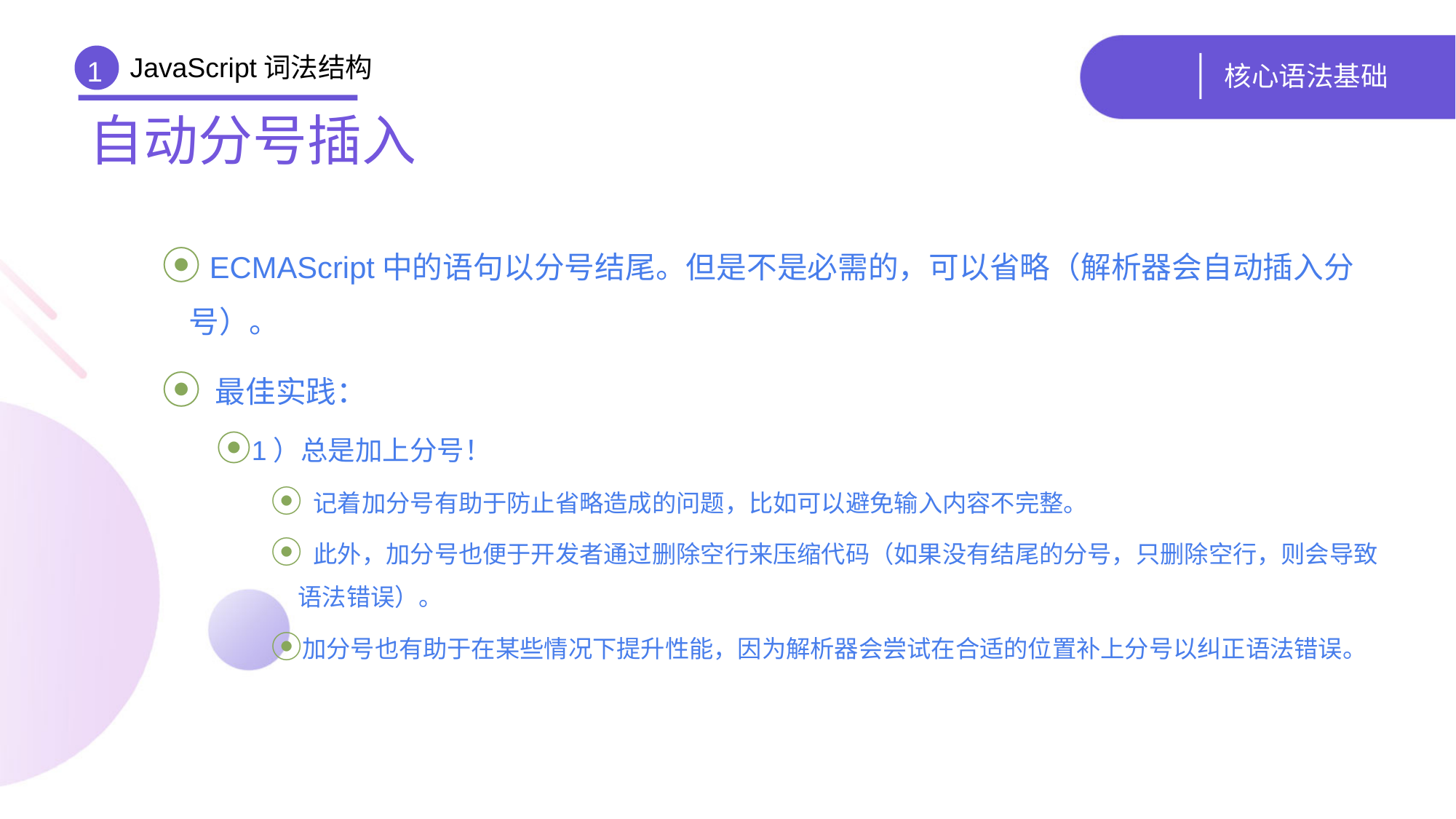

JavaScript词法结构
# 核心语法基础
1
自动分号插入
 ECMAScript中的语句以分号结尾。但是不是必需的，可以省略（解析器会自动插入分号）。
 最佳实践：
1）总是加上分号！
 记着加分号有助于防止省略造成的问题，比如可以避免输入内容不完整。
 此外，加分号也便于开发者通过删除空行来压缩代码（如果没有结尾的分号，只删除空行，则会导致语法错误）。
加分号也有助于在某些情况下提升性能，因为解析器会尝试在合适的位置补上分号以纠正语法错误。